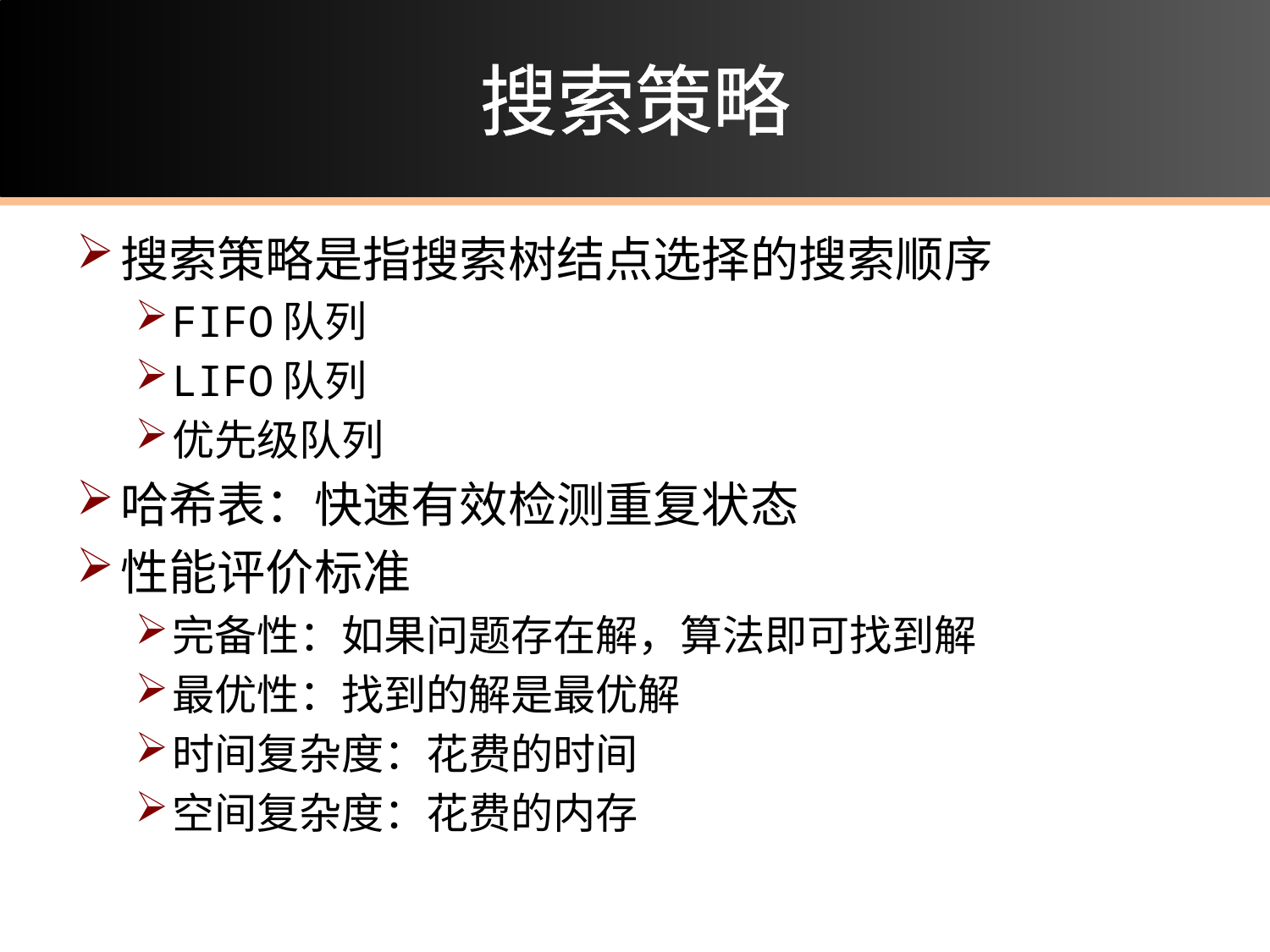

# 搜索策略
搜索策略是指搜索树结点选择的搜索顺序
FIFO队列
LIFO队列
优先级队列
哈希表：快速有效检测重复状态
性能评价标准
完备性：如果问题存在解，算法即可找到解
最优性：找到的解是最优解
时间复杂度：花费的时间
空间复杂度：花费的内存